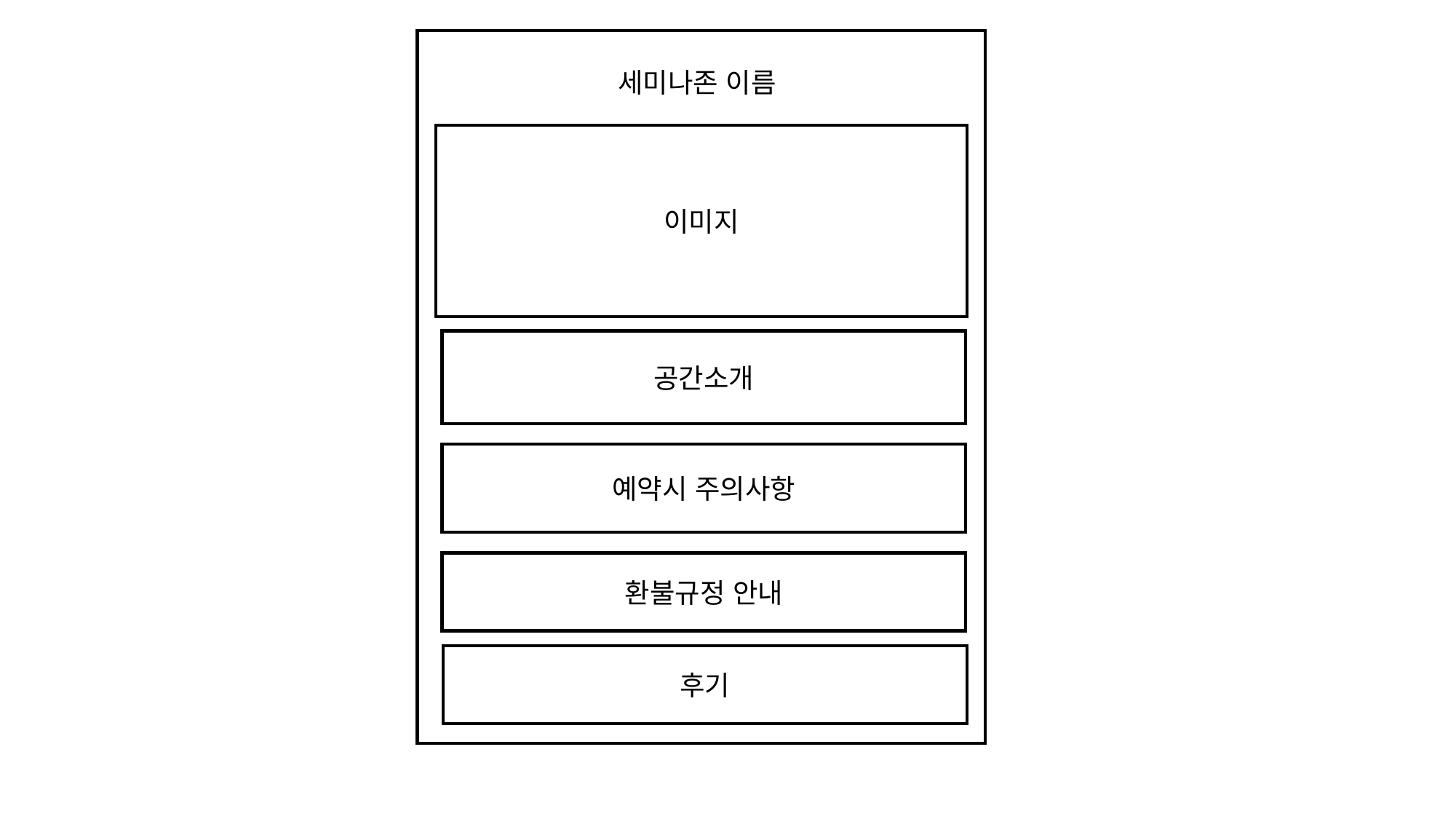

세미나존 이름
이미지
공간소개
예약시 주의사항
환불규정 안내
후기